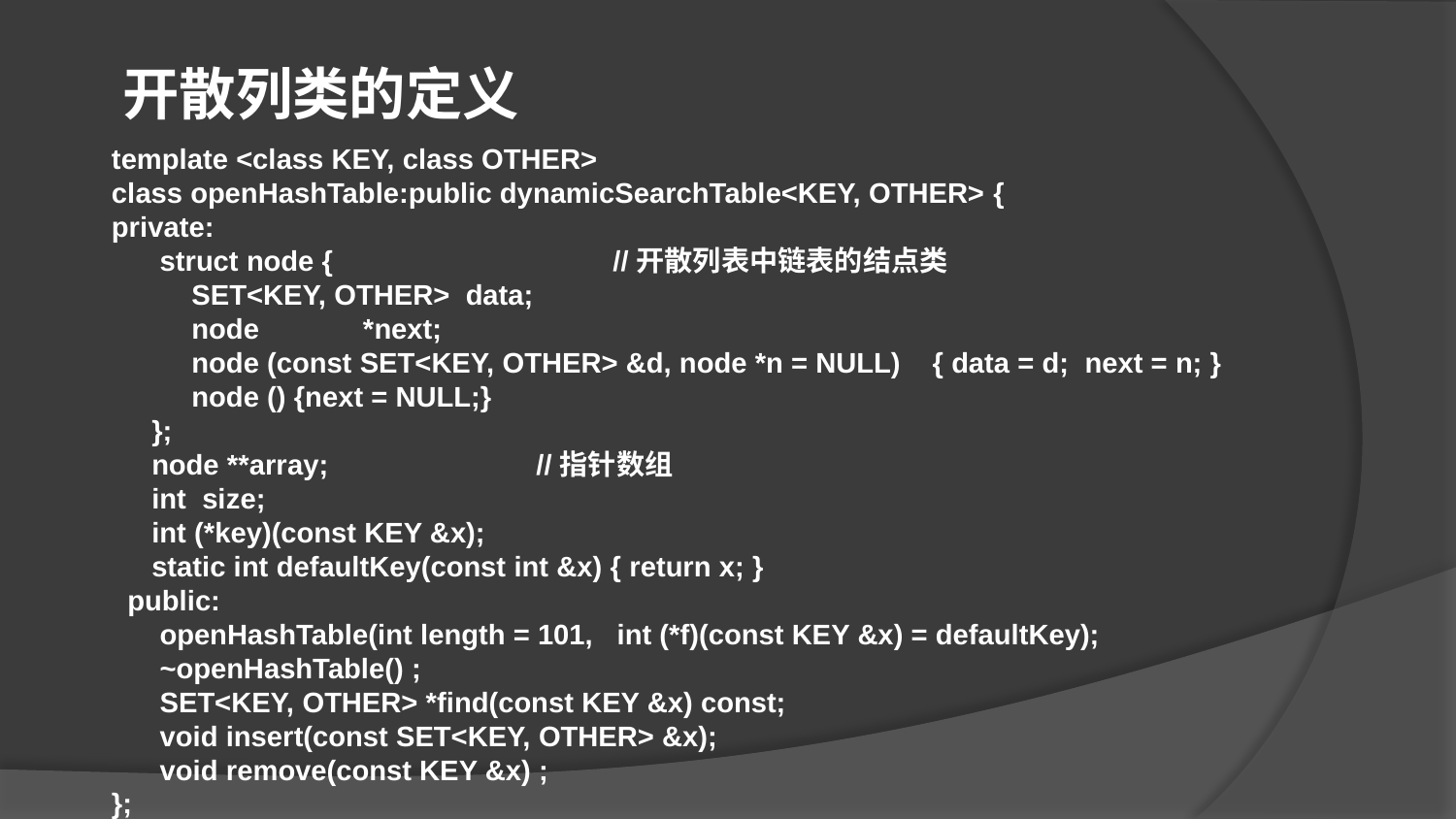

开散列类的定义
template <class KEY, class OTHER>
class openHashTable:public dynamicSearchTable<KEY, OTHER> {
private:
      struct node {                                   //开散列表中链表的结点类
          SET<KEY, OTHER>  data;
          node             *next;
          node (const SET<KEY, OTHER> &d, node *n = NULL)    { data = d;  next = n; }
          node () {next = NULL;}
     };
     node **array;                          //指针数组
     int  size;
     int (*key)(const KEY &x);
     static int defaultKey(const int &x) { return x; }
  public:
      openHashTable(int length = 101,   int (*f)(const KEY &x) = defaultKey);
      ~openHashTable() ;
      SET<KEY, OTHER> *find(const KEY &x) const;
      void insert(const SET<KEY, OTHER> &x);
      void remove(const KEY &x) ;
};